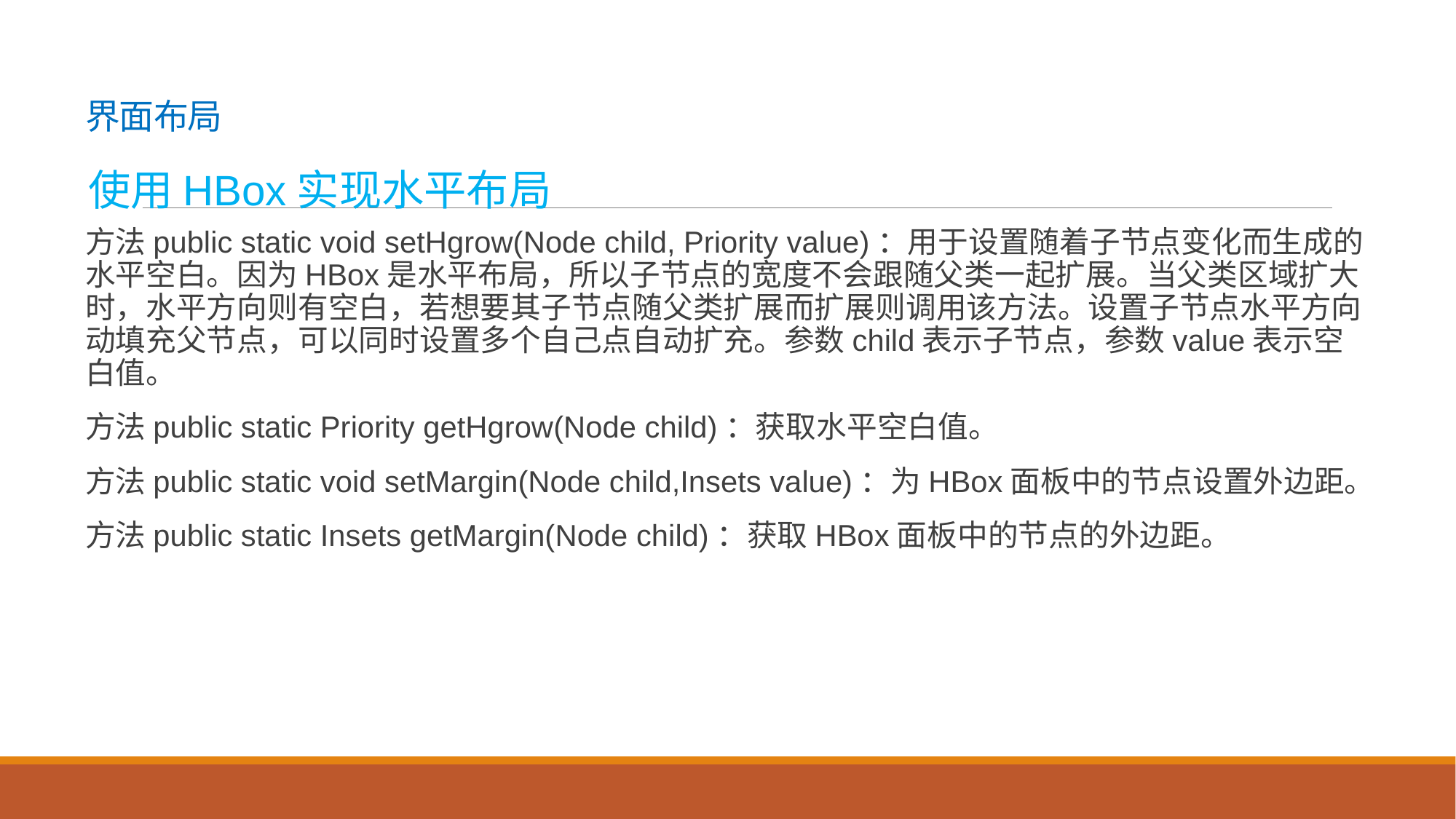

# 界面布局
使用HBox实现水平布局
方法public static void setHgrow(Node child, Priority value)：用于设置随着子节点变化而生成的水平空白。因为HBox是水平布局，所以子节点的宽度不会跟随父类一起扩展。当父类区域扩大时，水平方向则有空白，若想要其子节点随父类扩展而扩展则调用该方法。设置子节点水平方向动填充父节点，可以同时设置多个自己点自动扩充。参数child表示子节点，参数value表示空白值。
方法public static Priority getHgrow(Node child)：获取水平空白值。
方法public static void setMargin(Node child,Insets value)：为HBox面板中的节点设置外边距。
方法public static Insets getMargin(Node child)：获取HBox面板中的节点的外边距。